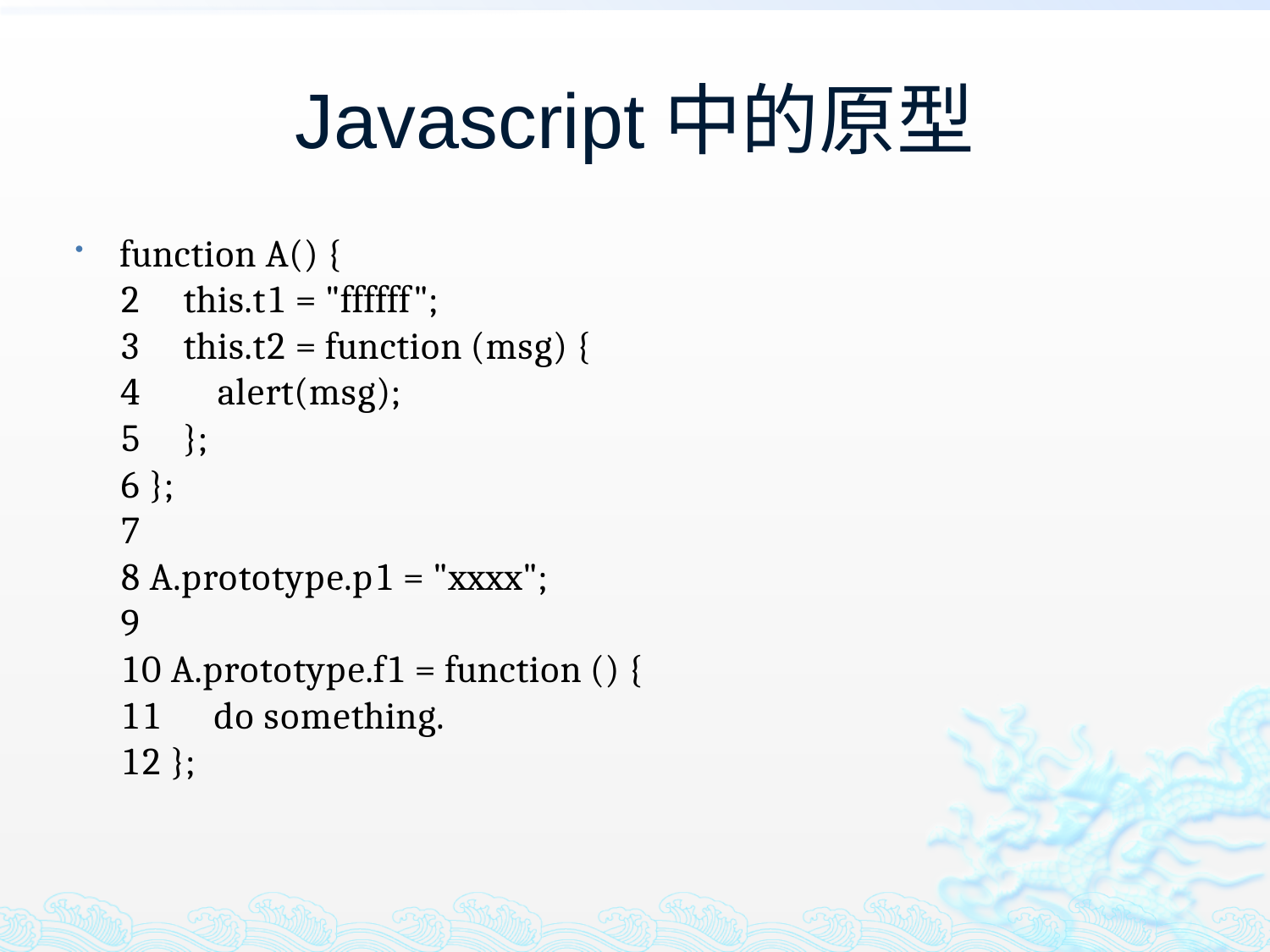

# Javascript中的原型
function A() {
2     this.t1 = "ffffff";
3     this.t2 = function (msg) {
4         alert(msg);
5     };
6 };
7
8 A.prototype.p1 = "xxxx";
9
10 A.prototype.f1 = function () {
11      do something.
12 };